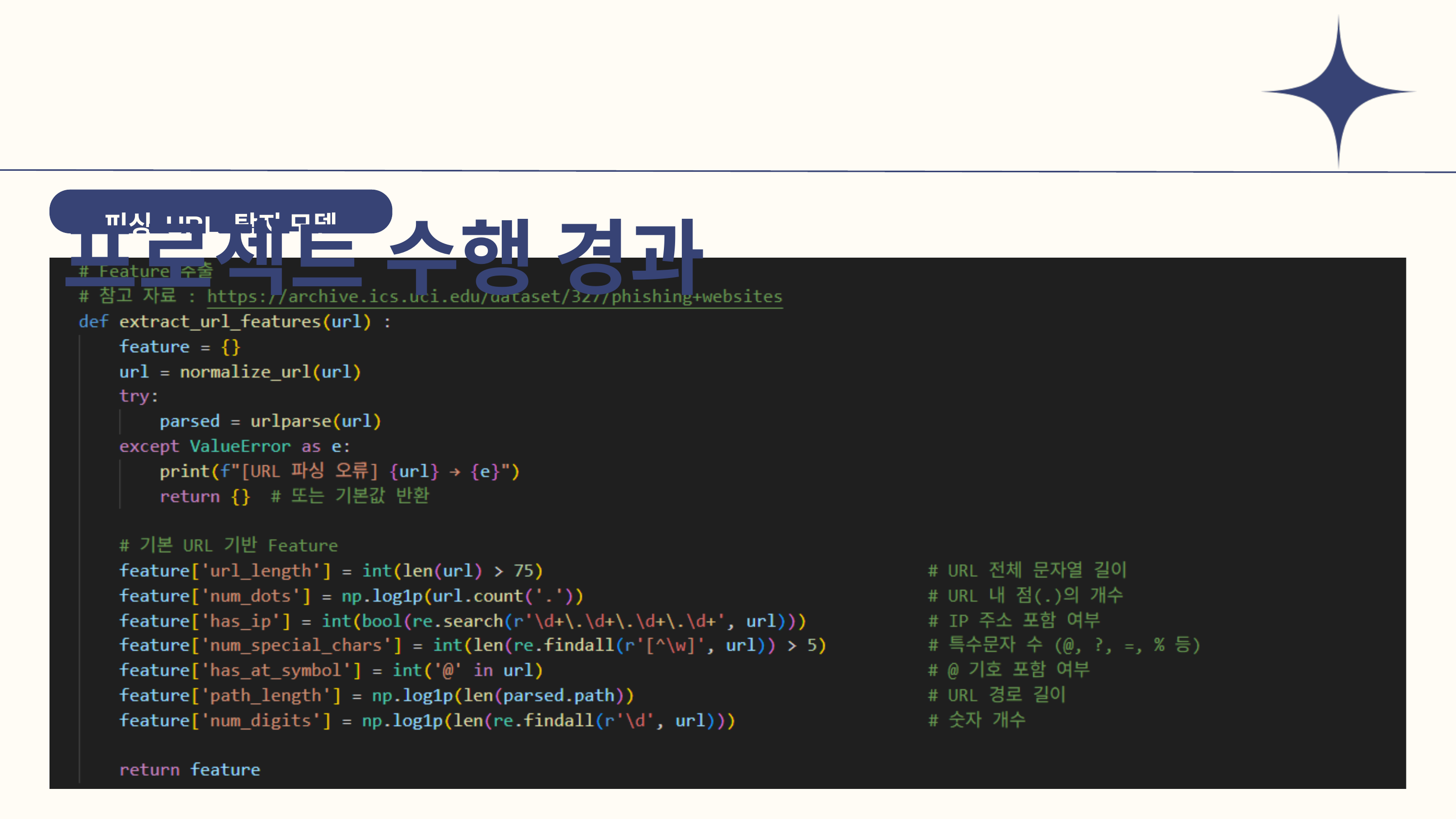

프로젝트 수행 경과

피싱 URL 탐지 모델 선정